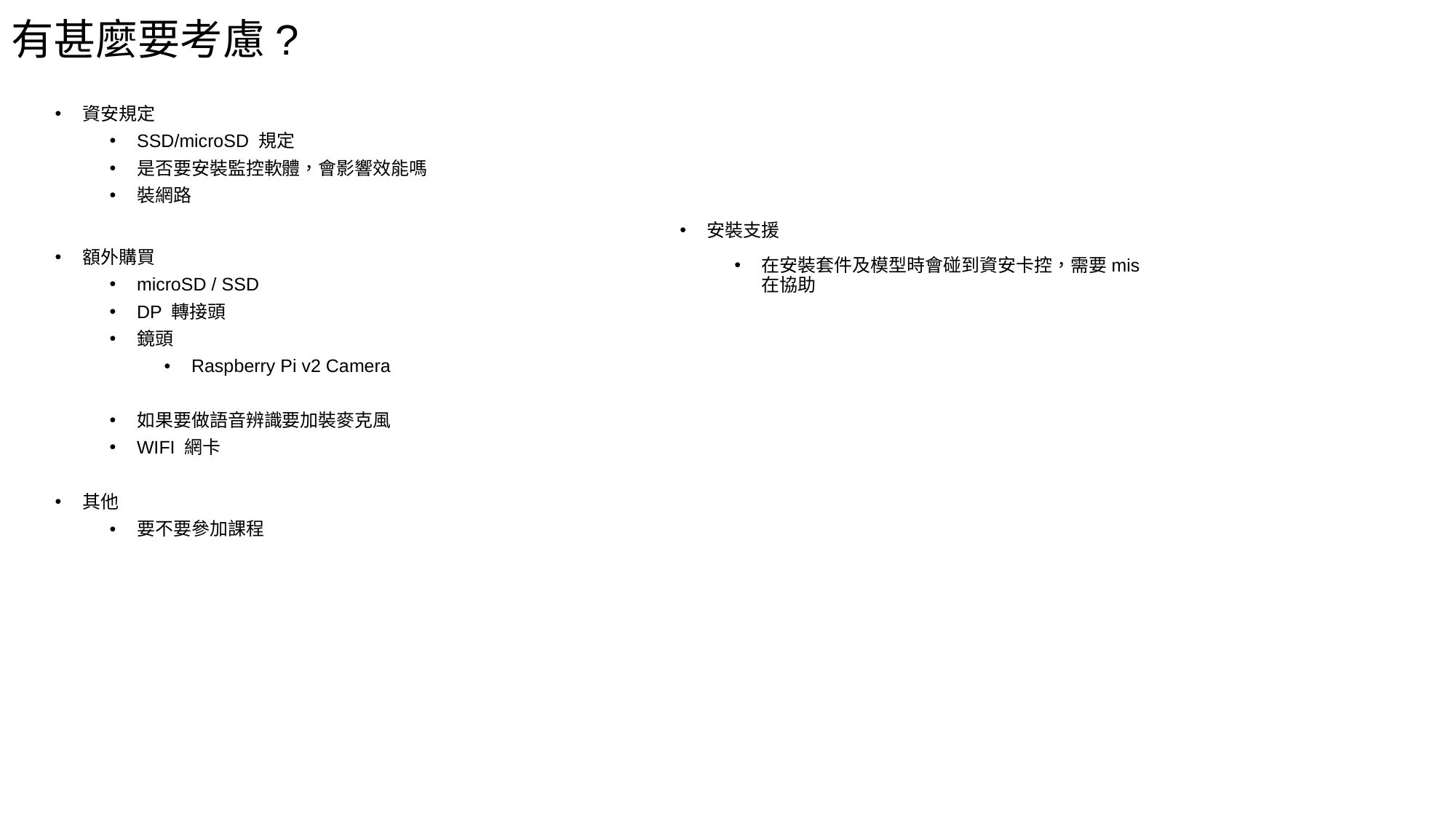

# 有甚麼要考慮?
資安規定
SSD/microSD 規定
是否要安裝監控軟體，會影響效能嗎
裝網路

額外購買
microSD / SSD
DP 轉接頭
鏡頭
Raspberry Pi v2 Camera

如果要做語音辨識要加裝麥克風
WIFI 網卡

其他
要不要參加課程
安裝支援
在安裝套件及模型時會碰到資安卡控，需要mis在協助